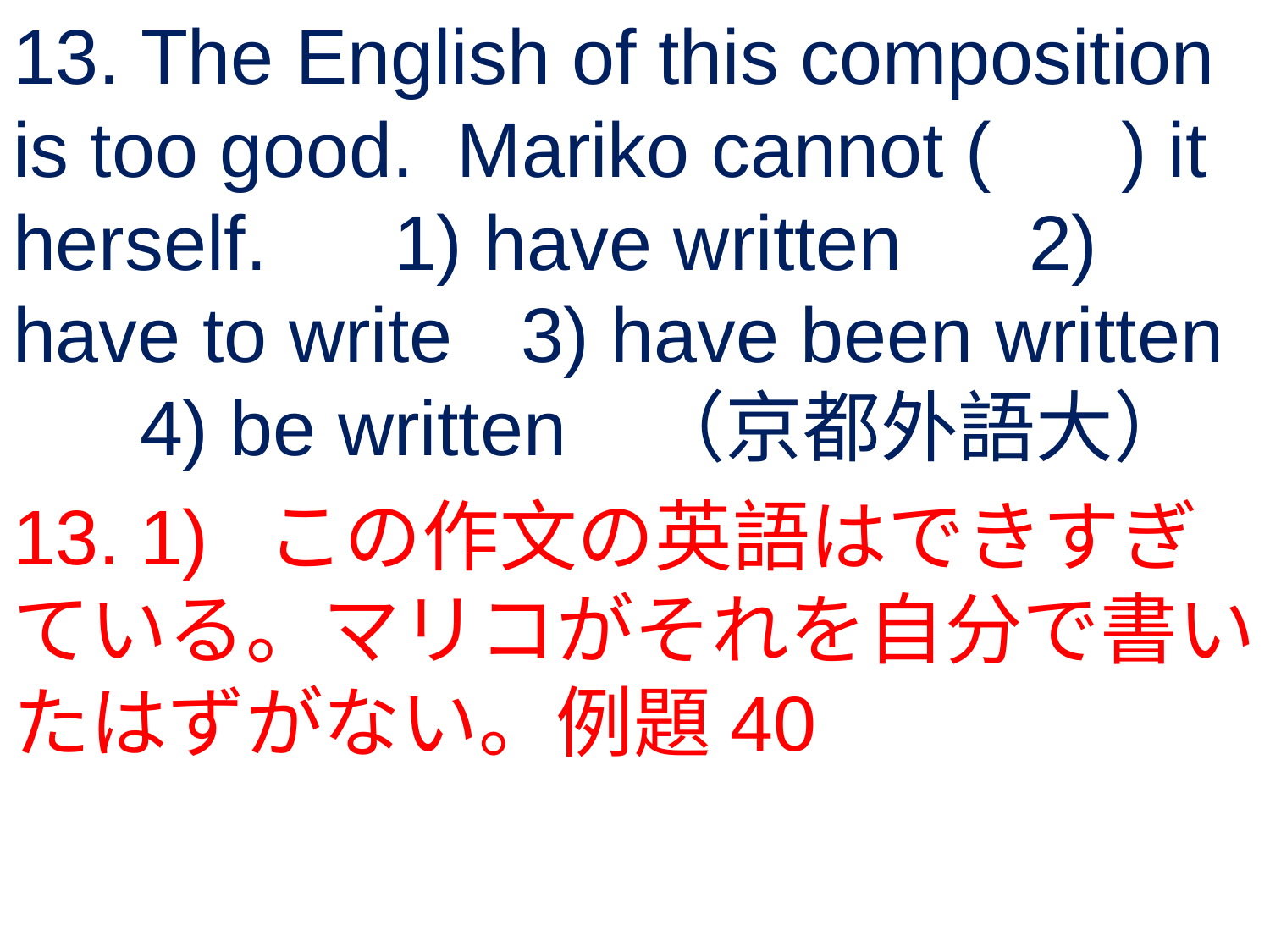

# 13. The English of this composition is too good.  Mariko cannot (      ) it herself.	1) have written	2) have to write	3) have been written	4) be written	（京都外語大）
13.	1) 	この作文の英語はできすぎている。マリコがそれを自分で書いたはずがない。例題40